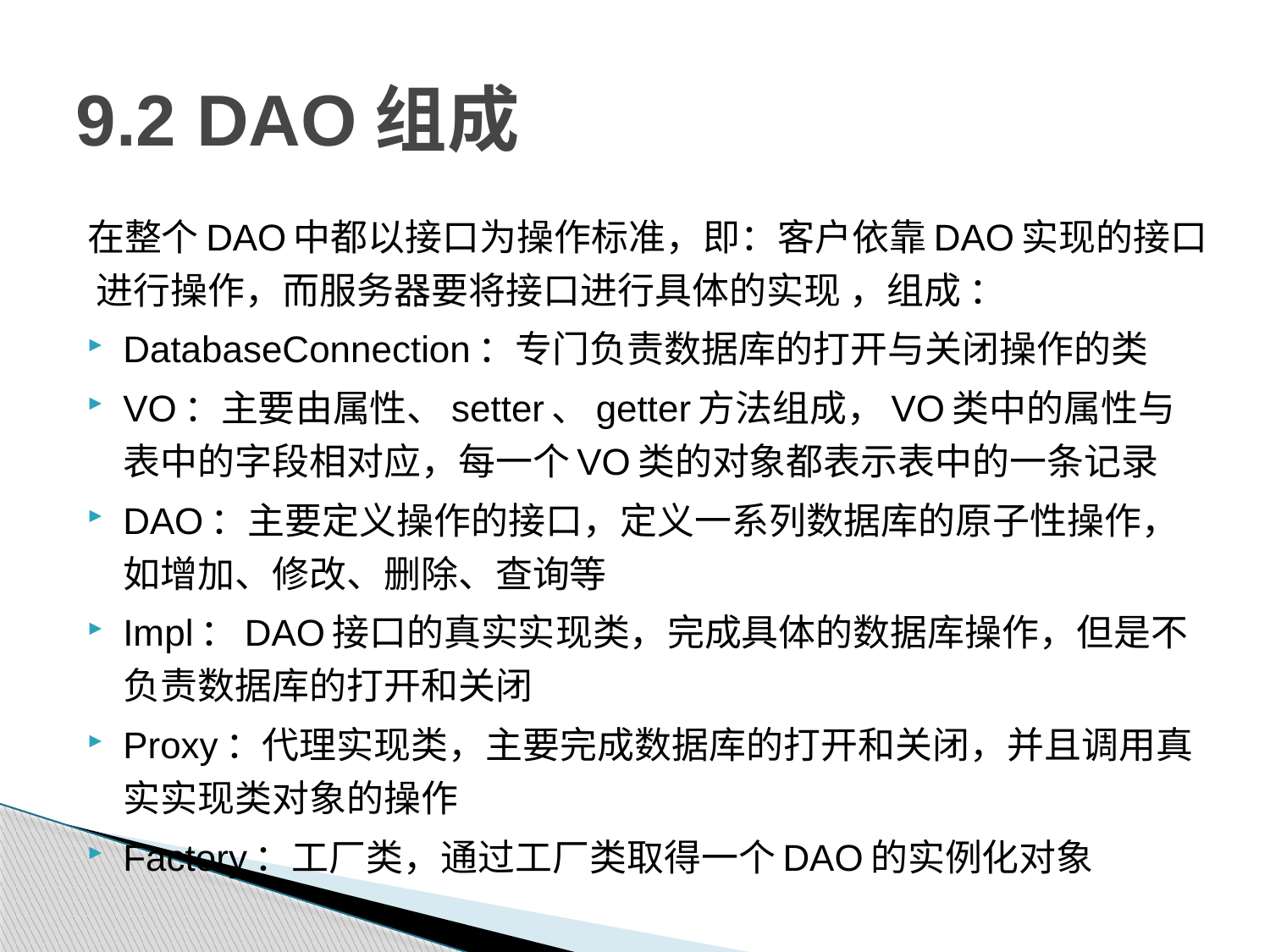

# 9.2 DAO组成
在整个DAO中都以接口为操作标准，即：客户依靠DAO实现的接口进行操作，而服务器要将接口进行具体的实现 ，组成 ：
DatabaseConnection：专门负责数据库的打开与关闭操作的类
VO：主要由属性、setter、getter方法组成，VO类中的属性与表中的字段相对应，每一个VO类的对象都表示表中的一条记录
DAO：主要定义操作的接口，定义一系列数据库的原子性操作，如增加、修改、删除、查询等
Impl：DAO接口的真实实现类，完成具体的数据库操作，但是不负责数据库的打开和关闭
Proxy：代理实现类，主要完成数据库的打开和关闭，并且调用真实实现类对象的操作
Factory：工厂类，通过工厂类取得一个DAO的实例化对象